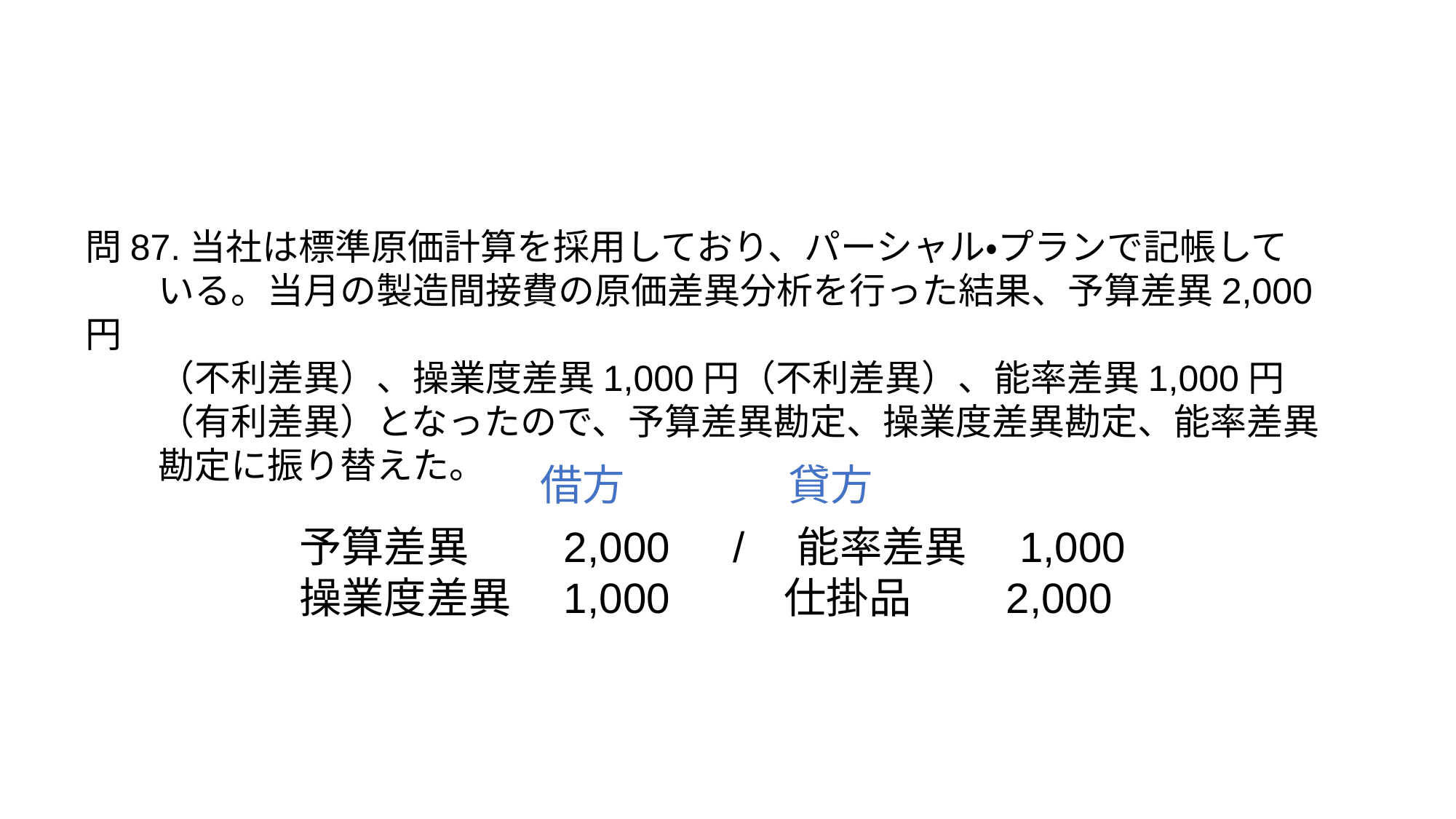

問87.当社は標準原価計算を採用しており、パーシャル・プランで記帳して
　　いる。当月の製造間接費の原価差異分析を行った結果、予算差異2,000円
　　（不利差異）、操業度差異1,000円（不利差異）、能率差異1,000円
　　（有利差異）となったので、予算差異勘定、操業度差異勘定、能率差異
　　勘定に振り替えた。
借方
貸方
予算差異　　2,000　/　能率差異　1,000
操業度差異　1,000　　  仕掛品　　2,000